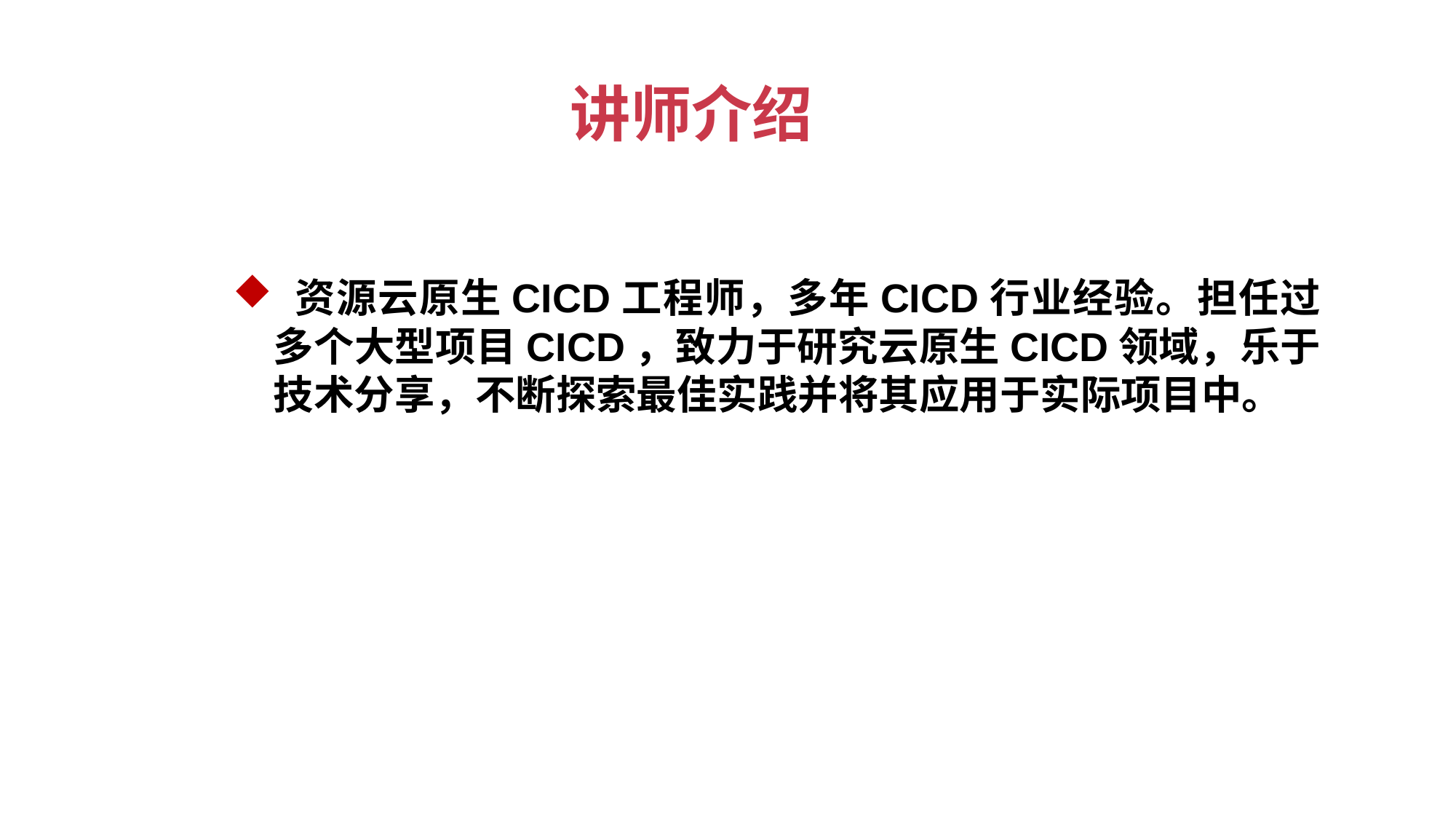

讲师介绍
 资源云原生CICD工程师，多年CICD行业经验。担任过多个大型项目CICD，致力于研究云原生CICD领域，乐于技术分享，不断探索最佳实践并将其应用于实际项目中。